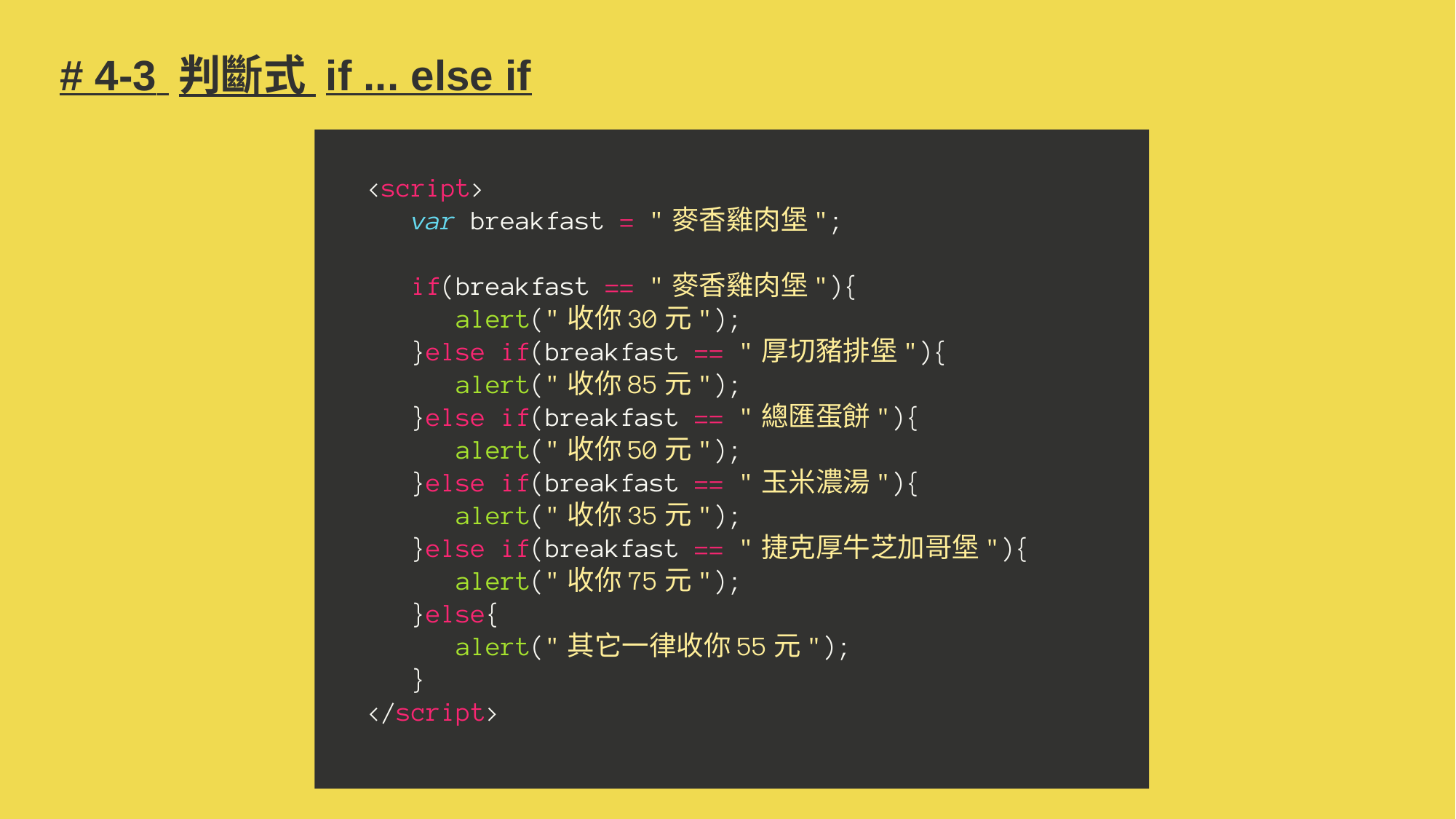

# # 4-3 判斷式 if ... else if

<script>
   var breakfast = "麥香雞肉堡";
   if(breakfast == "麥香雞肉堡"){
      alert("收你30元");
   }else if(breakfast == "厚切豬排堡"){
      alert("收你85元");
   }else if(breakfast == "總匯蛋餅"){
      alert("收你50元");
   }else if(breakfast == "玉米濃湯"){
      alert("收你35元");
   }else if(breakfast == "捷克厚牛芝加哥堡"){
      alert("收你75元");
   }else{
      alert("其它一律收你55元");
   }
</script>